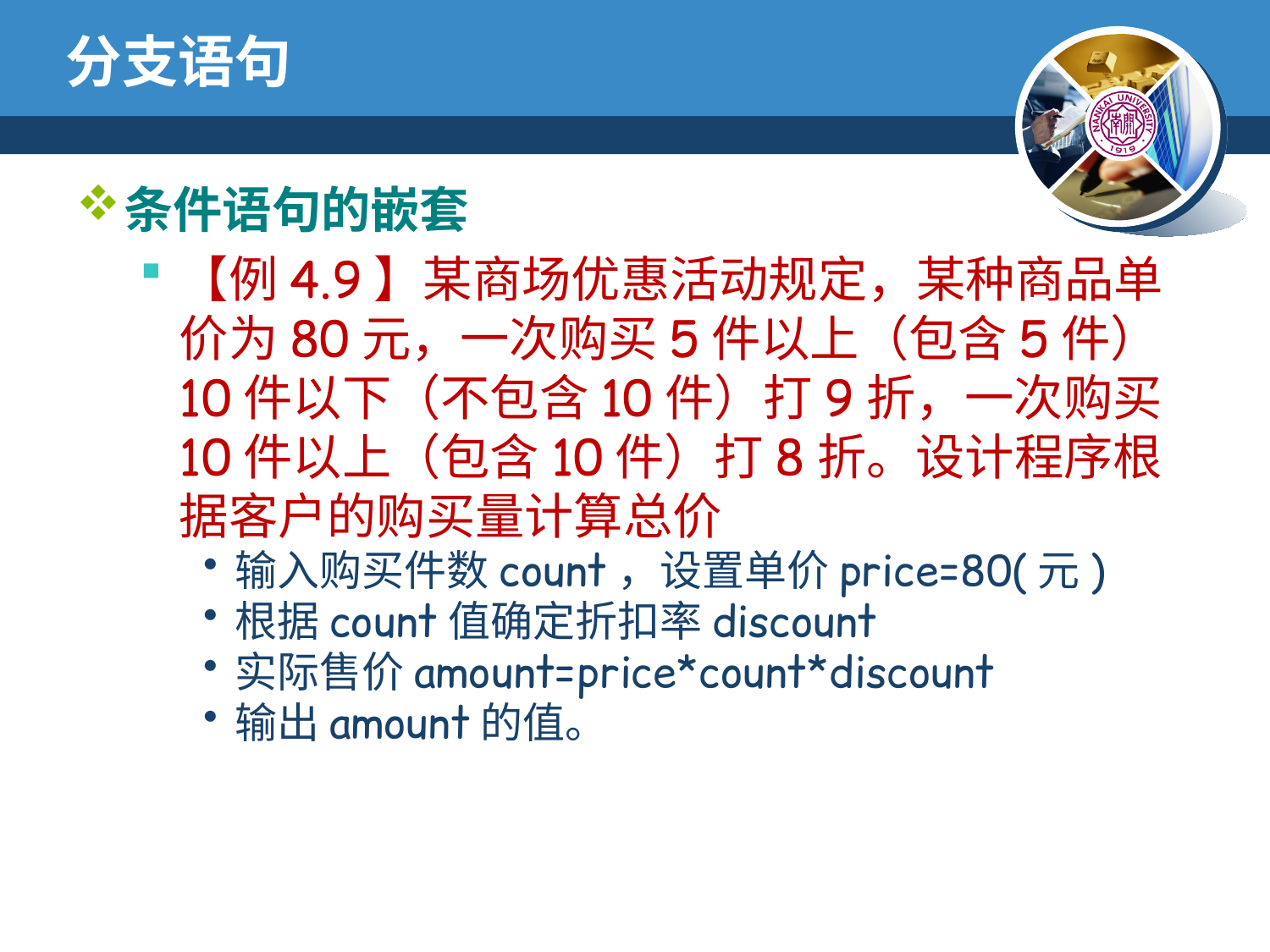

# 分支语句
条件语句的嵌套
【例4.9】某商场优惠活动规定，某种商品单价为80元，一次购买5件以上（包含5件）10件以下（不包含10件）打9折，一次购买10件以上（包含10件）打8折。设计程序根据客户的购买量计算总价
输入购买件数count，设置单价price=80(元)
根据count值确定折扣率discount
实际售价amount=price*count*discount
输出amount的值。